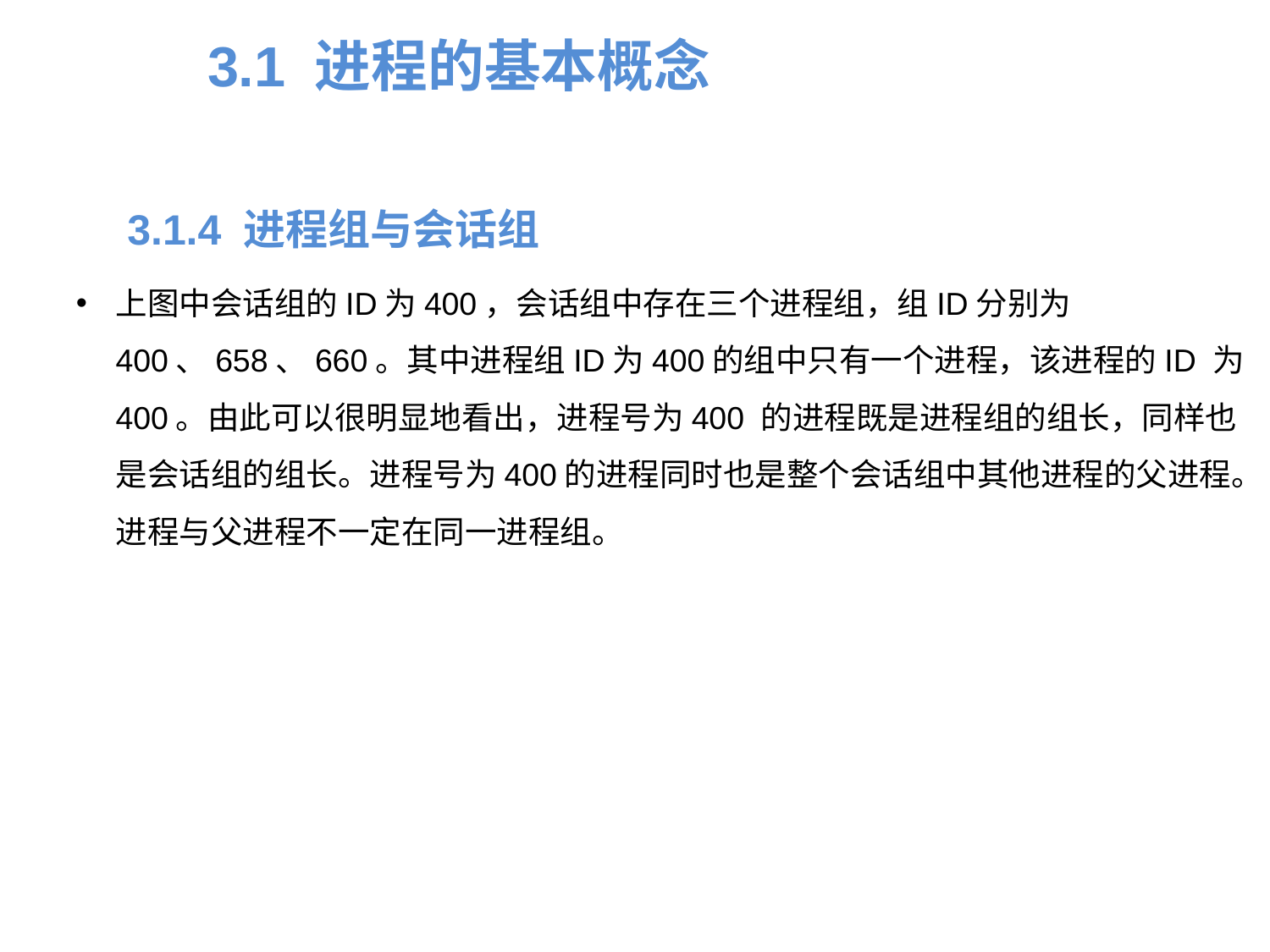

3.1 进程的基本概念
3.1.4 进程组与会话组
上图中会话组的ID为400，会话组中存在三个进程组，组ID分别为400、658、660。其中进程组ID为400的组中只有一个进程，该进程的ID 为400。由此可以很明显地看出，进程号为400 的进程既是进程组的组长，同样也是会话组的组长。进程号为400的进程同时也是整个会话组中其他进程的父进程。进程与父进程不一定在同一进程组。